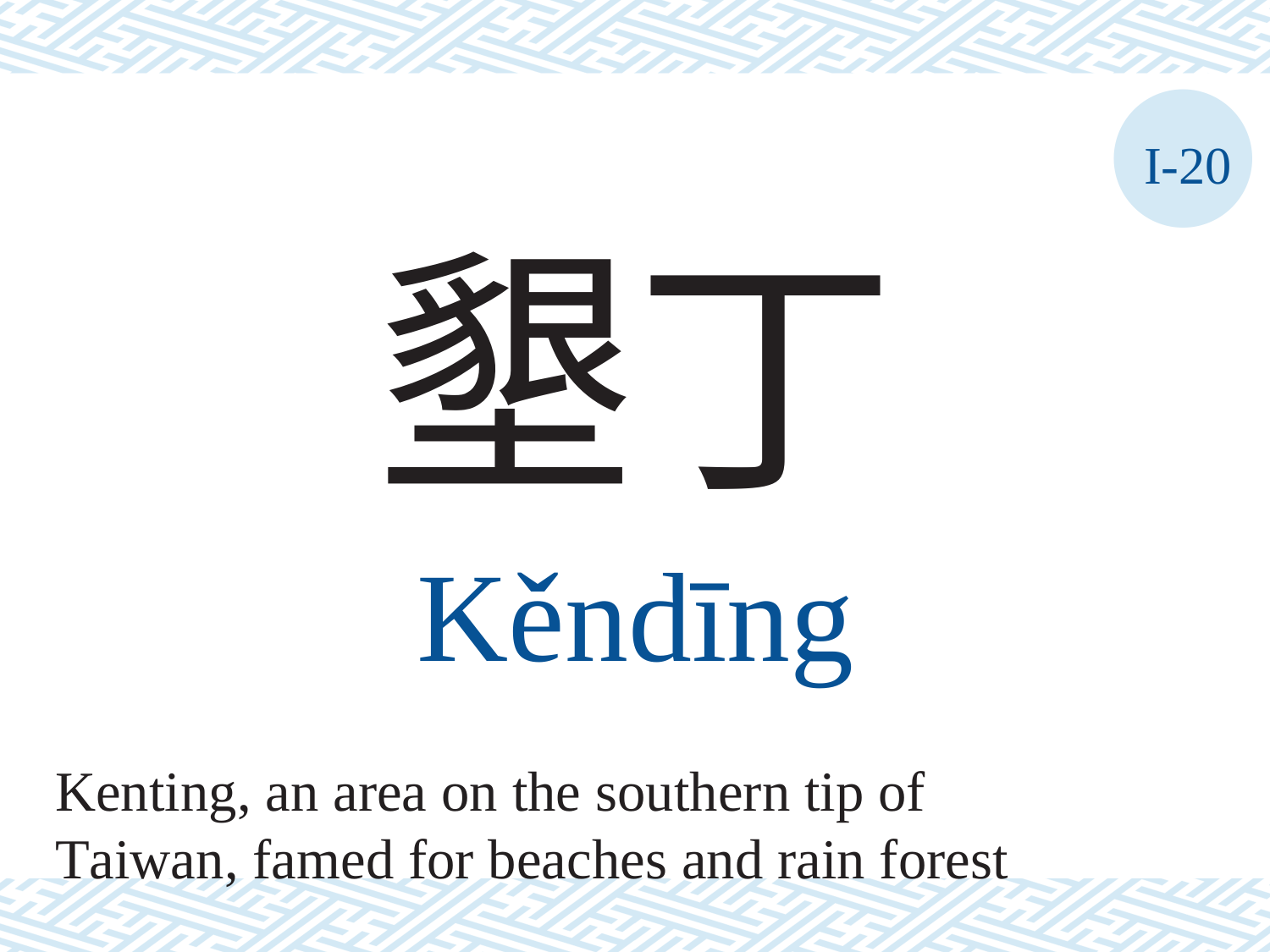

I-20
墾丁
Kěndīng

Kenting, an area on the southern tip of
Taiwan, famed for beaches and rain forest